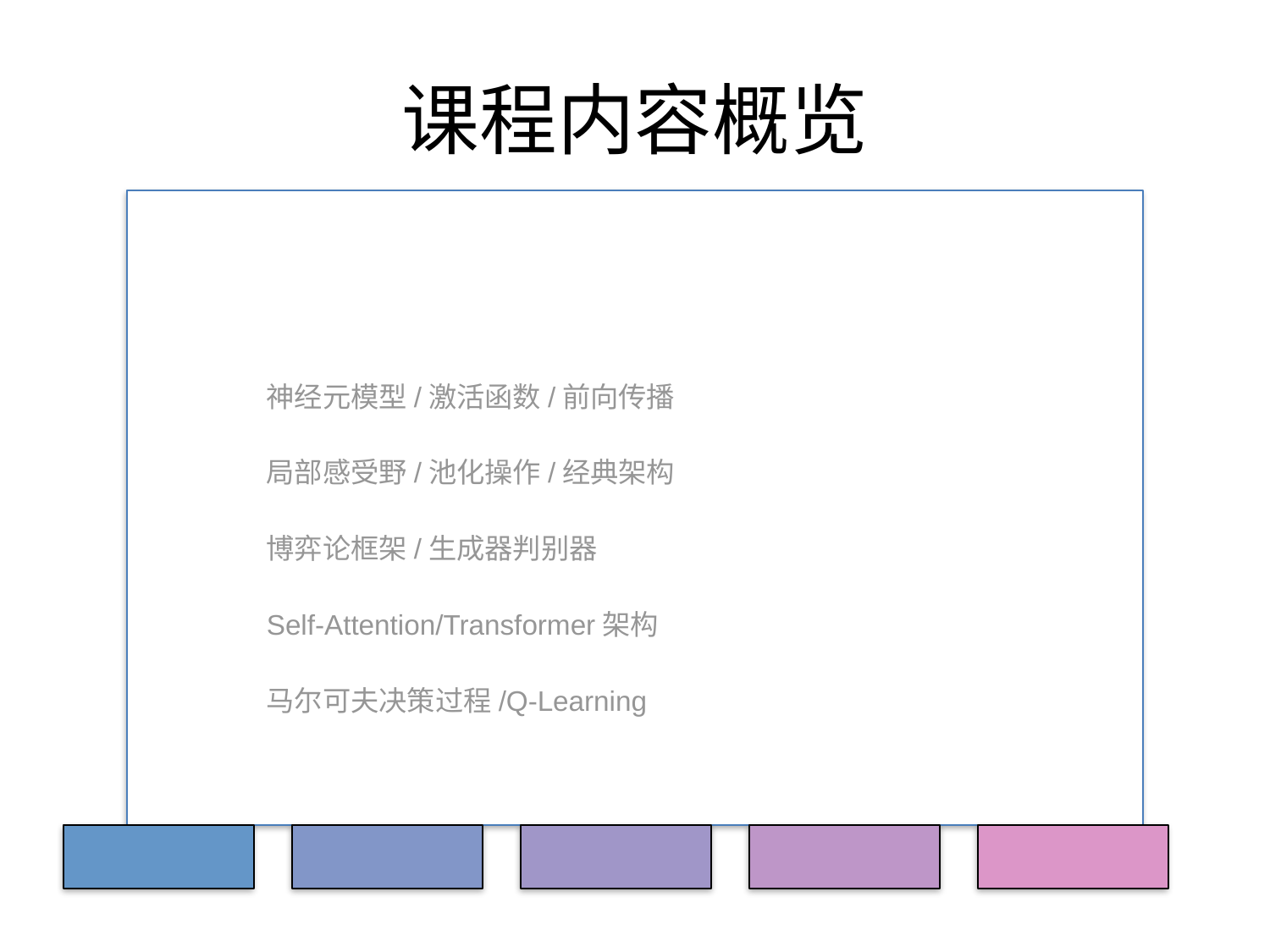

# 课程内容概览

1. 神经网络基本原理
神经元模型/激活函数/前向传播
2. 卷积神经网络
局部感受野/池化操作/经典架构
3. 生成对抗网络
博弈论框架/生成器判别器
4. 注意力机制
Self-Attention/Transformer架构
5. 强化学习基础
马尔可夫决策过程/Q-Learning